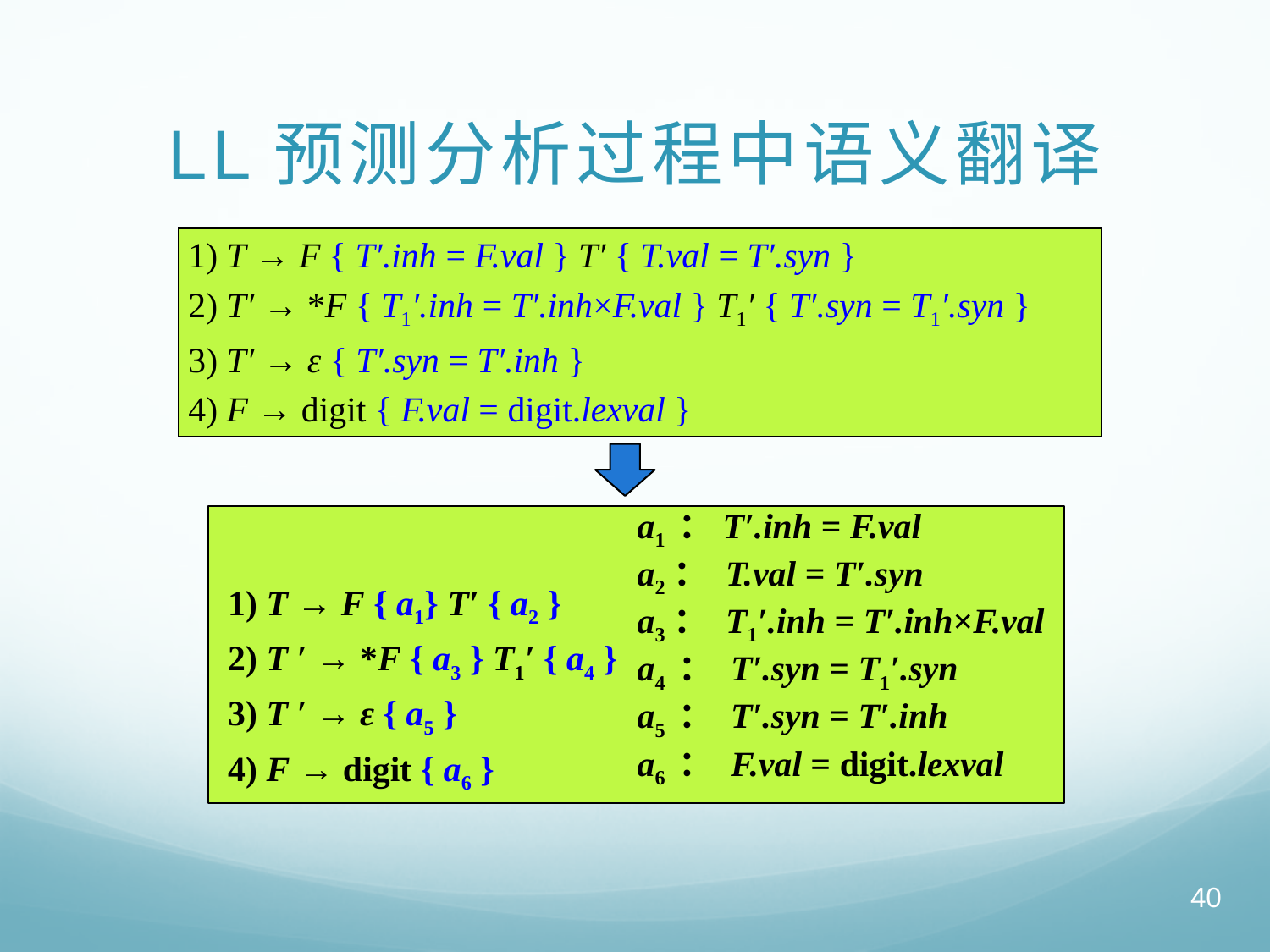

# LL预测分析过程中语义翻译

1) T → F { T′.inh = F.val } T′ { T.val = T′.syn }
2) T′ → *F { T1′.inh = T′.inh×F.val } T1′ { T′.syn = T1′.syn }
3) T′ → ε { T′.syn = T′.inh }
4) F → digit { F.val = digit.lexval }

a1 ：T′.inh = F.val
a2： T.val = T′.syn
a3： T1′.inh = T′.inh×F.val
a4 ： T′.syn = T1′.syn
a5 ： T′.syn = T′.inh
a6 ： F.val = digit.lexval
1) T → F { a1} T′ { a2 }
2) T ′ → *F { a3 } T1′ { a4 }
3) T ′ → ε { a5 }
4) F → digit { a6 }
40